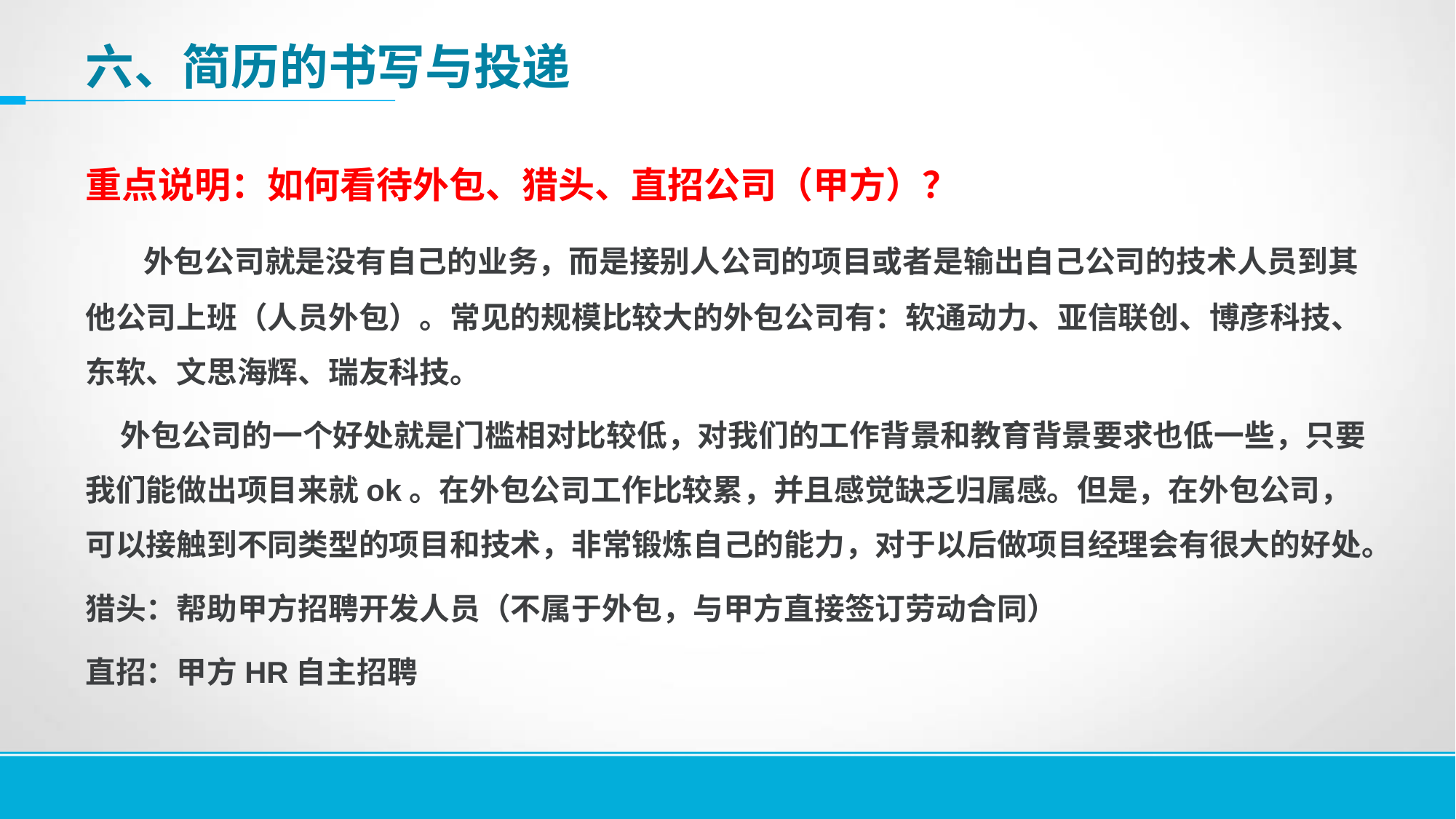

# 六、简历的书写与投递
重点说明：如何看待外包、猎头、直招公司（甲方）？
      外包公司就是没有自己的业务，而是接别人公司的项目或者是输出自己公司的技术人员到其他公司上班（人员外包）。常见的规模比较大的外包公司有：软通动力、亚信联创、博彦科技、东软、文思海辉、瑞友科技。
    外包公司的一个好处就是门槛相对比较低，对我们的工作背景和教育背景要求也低一些，只要我们能做出项目来就ok。在外包公司工作比较累，并且感觉缺乏归属感。但是，在外包公司，可以接触到不同类型的项目和技术，非常锻炼自己的能力，对于以后做项目经理会有很大的好处。
猎头：帮助甲方招聘开发人员（不属于外包，与甲方直接签订劳动合同）
直招：甲方HR自主招聘